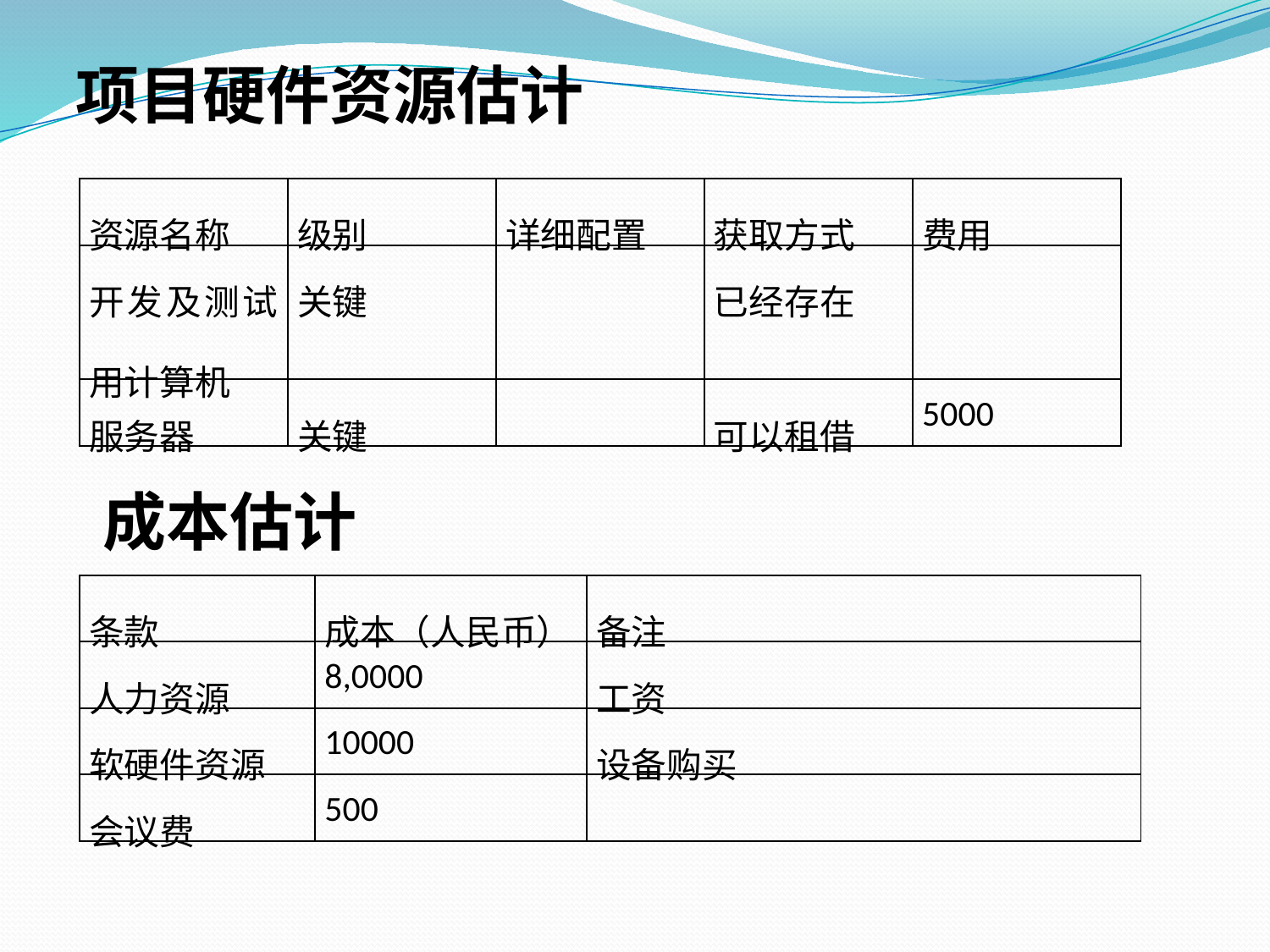

项目硬件资源估计
| 资源名称 | 级别 | 详细配置 | 获取方式 | 费用 |
| --- | --- | --- | --- | --- |
| 开发及测试用计算机 | 关键 |  | 已经存在 |  |
| 服务器 | 关键 |  | 可以租借 | 5000 |
成本估计
| 条款 | 成本（人民币） | 备注 |
| --- | --- | --- |
| 人力资源 | 8,0000 | 工资 |
| 软硬件资源 | 10000 | 设备购买 |
| 会议费 | 500 |  |